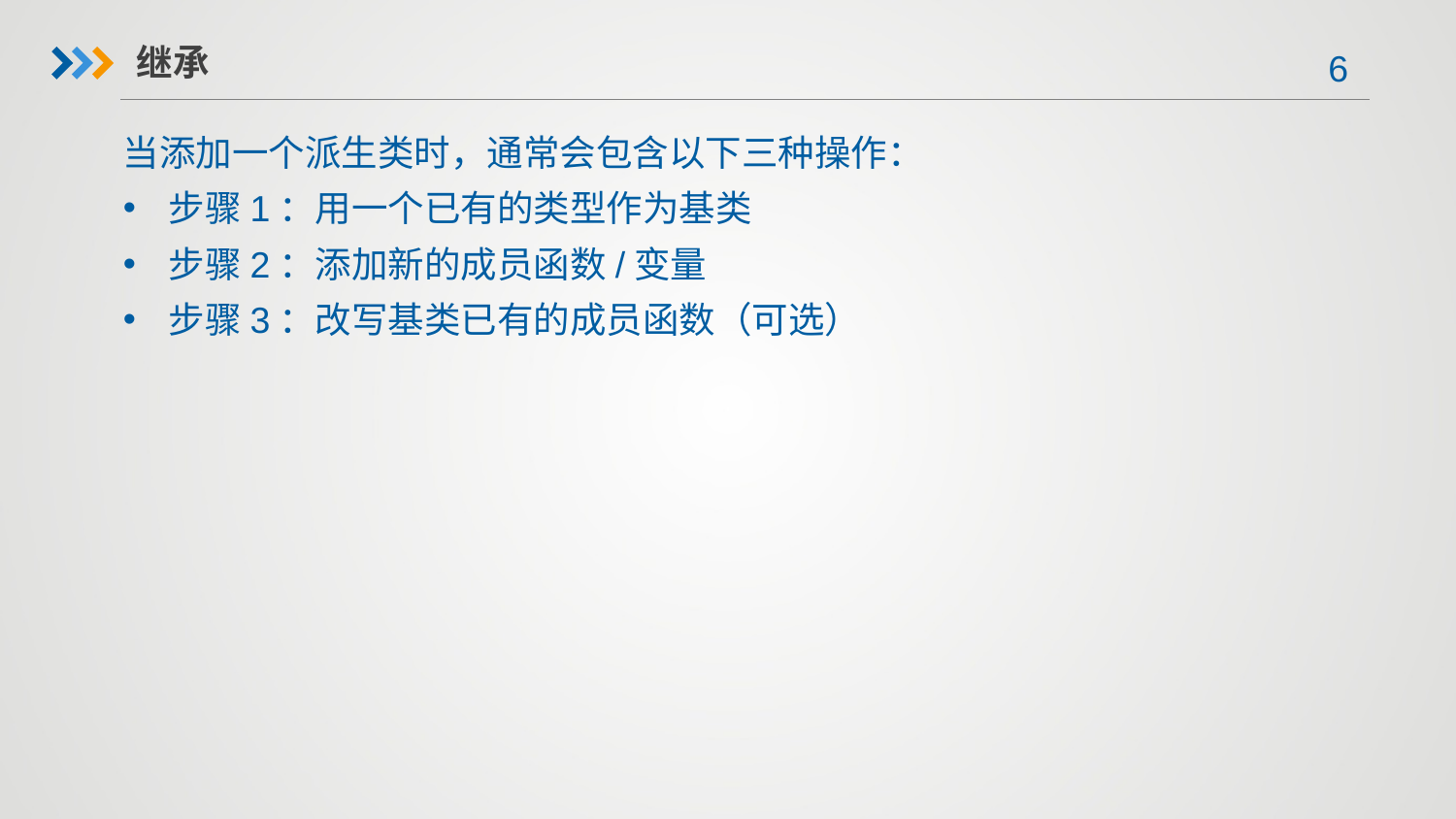

继承
当添加一个派生类时，通常会包含以下三种操作：
步骤1：用一个已有的类型作为基类
步骤2：添加新的成员函数/变量
步骤3：改写基类已有的成员函数（可选）